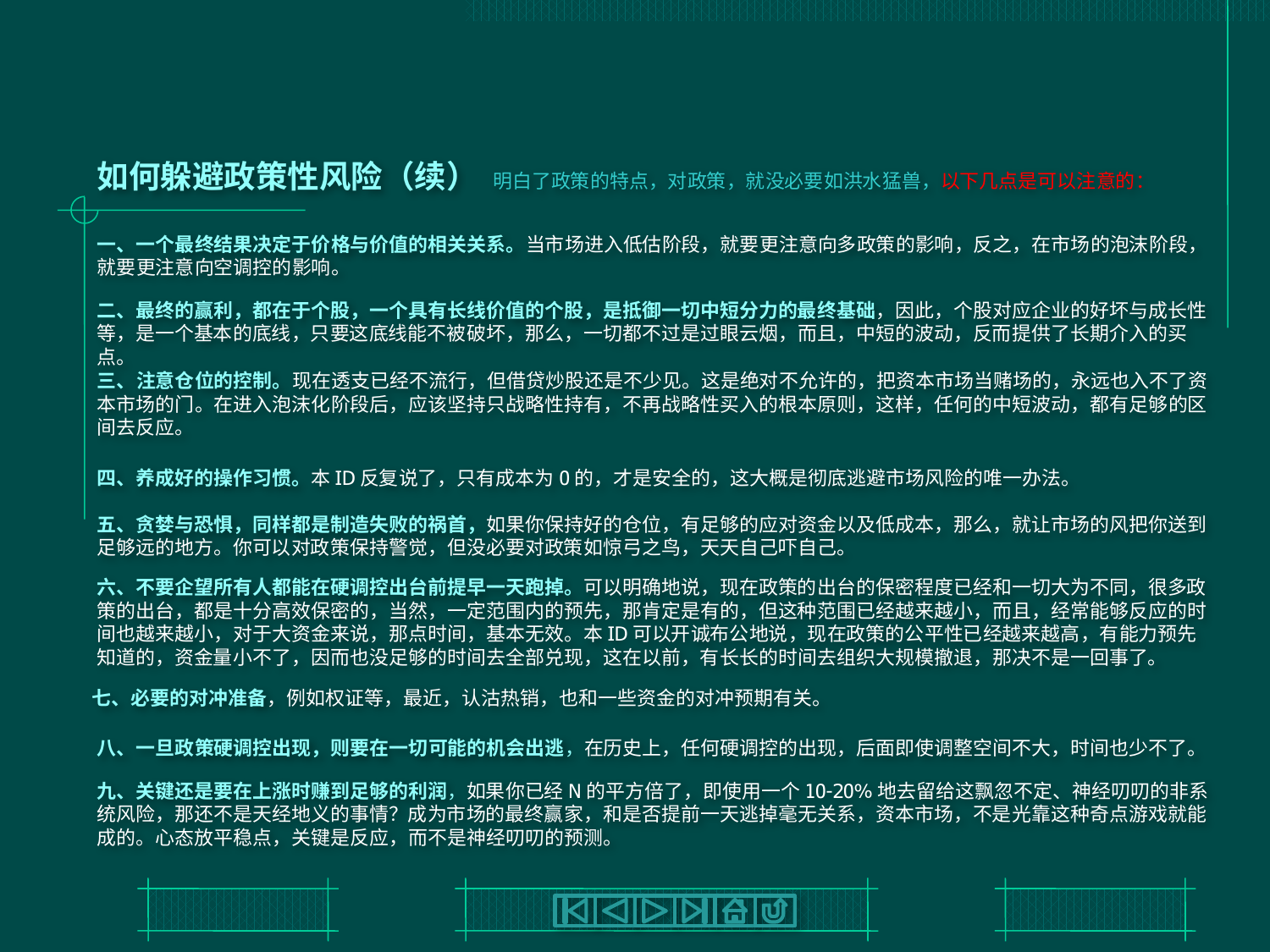

# 如何躲避政策性风险（续）  明白了政策的特点，对政策，就没必要如洪水猛兽，以下几点是可以注意的：
一、一个最终结果决定于价格与价值的相关关系。当市场进入低估阶段，就要更注意向多政策的影响，反之，在市场的泡沫阶段，就要更注意向空调控的影响。
二、最终的赢利，都在于个股，一个具有长线价值的个股，是抵御一切中短分力的最终基础，因此，个股对应企业的好坏与成长性等，是一个基本的底线，只要这底线能不被破坏，那么，一切都不过是过眼云烟，而且，中短的波动，反而提供了长期介入的买点。
三、注意仓位的控制。现在透支已经不流行，但借贷炒股还是不少见。这是绝对不允许的，把资本市场当赌场的，永远也入不了资本市场的门。在进入泡沫化阶段后，应该坚持只战略性持有，不再战略性买入的根本原则，这样，任何的中短波动，都有足够的区间去反应。
四、养成好的操作习惯。本ID反复说了，只有成本为0的，才是安全的，这大概是彻底逃避市场风险的唯一办法。
五、贪婪与恐惧，同样都是制造失败的祸首，如果你保持好的仓位，有足够的应对资金以及低成本，那么，就让市场的风把你送到足够远的地方。你可以对政策保持警觉，但没必要对政策如惊弓之鸟，天天自己吓自己。
六、不要企望所有人都能在硬调控出台前提早一天跑掉。可以明确地说，现在政策的出台的保密程度已经和一切大为不同，很多政策的出台，都是十分高效保密的，当然，一定范围内的预先，那肯定是有的，但这种范围已经越来越小，而且，经常能够反应的时间也越来越小，对于大资金来说，那点时间，基本无效。本ID可以开诚布公地说，现在政策的公平性已经越来越高，有能力预先知道的，资金量小不了，因而也没足够的时间去全部兑现，这在以前，有长长的时间去组织大规模撤退，那决不是一回事了。
七、必要的对冲准备，例如权证等，最近，认沽热销，也和一些资金的对冲预期有关。
八、一旦政策硬调控出现，则要在一切可能的机会出逃，在历史上，任何硬调控的出现，后面即使调整空间不大，时间也少不了。
九、关键还是要在上涨时赚到足够的利润，如果你已经N的平方倍了，即使用一个10-20%地去留给这飘忽不定、神经叨叨的非系统风险，那还不是天经地义的事情？成为市场的最终赢家，和是否提前一天逃掉毫无关系，资本市场，不是光靠这种奇点游戏就能成的。心态放平稳点，关键是反应，而不是神经叨叨的预测。